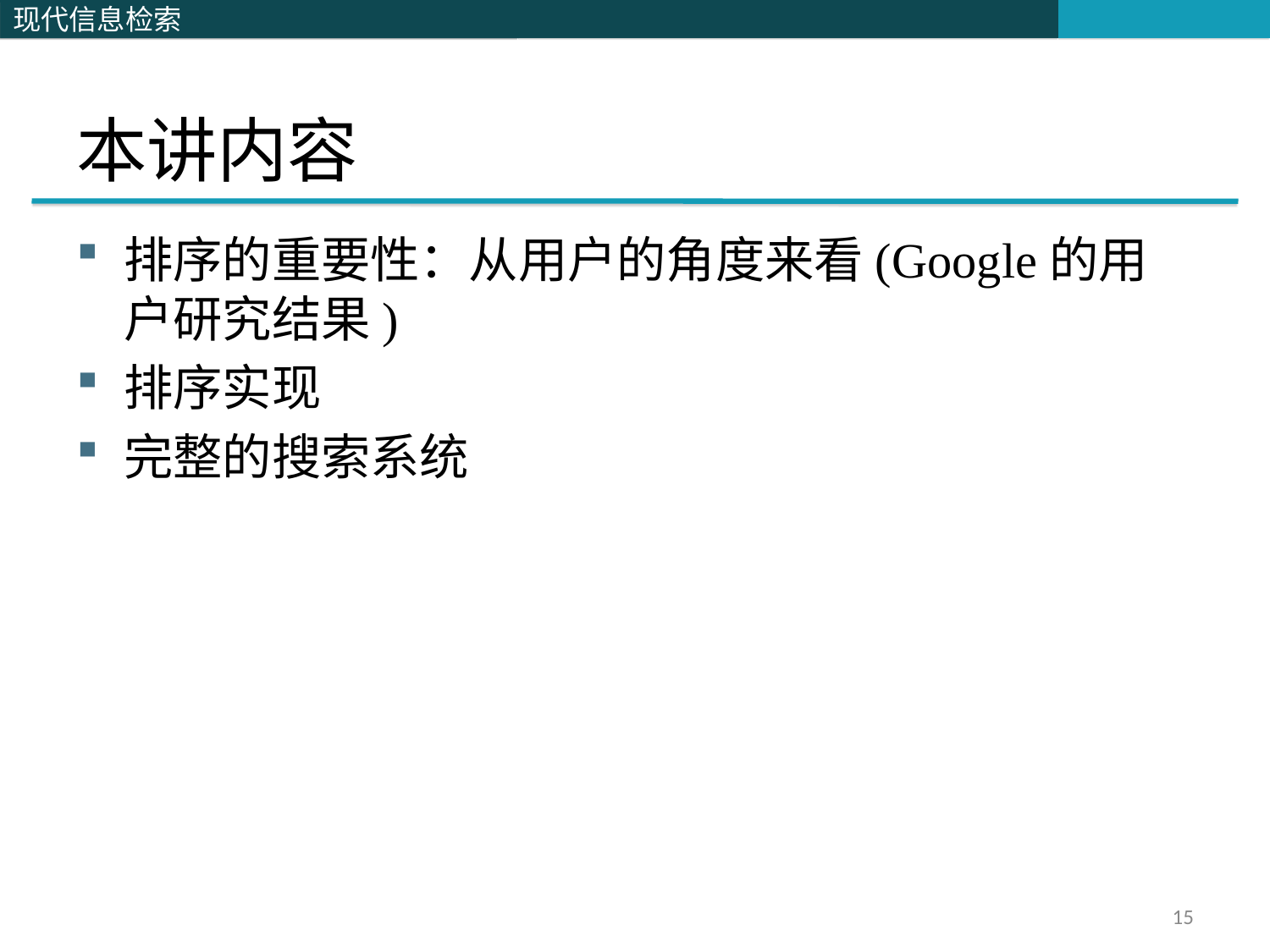

# 本讲内容
排序的重要性：从用户的角度来看(Google的用户研究结果)
排序实现
完整的搜索系统

15